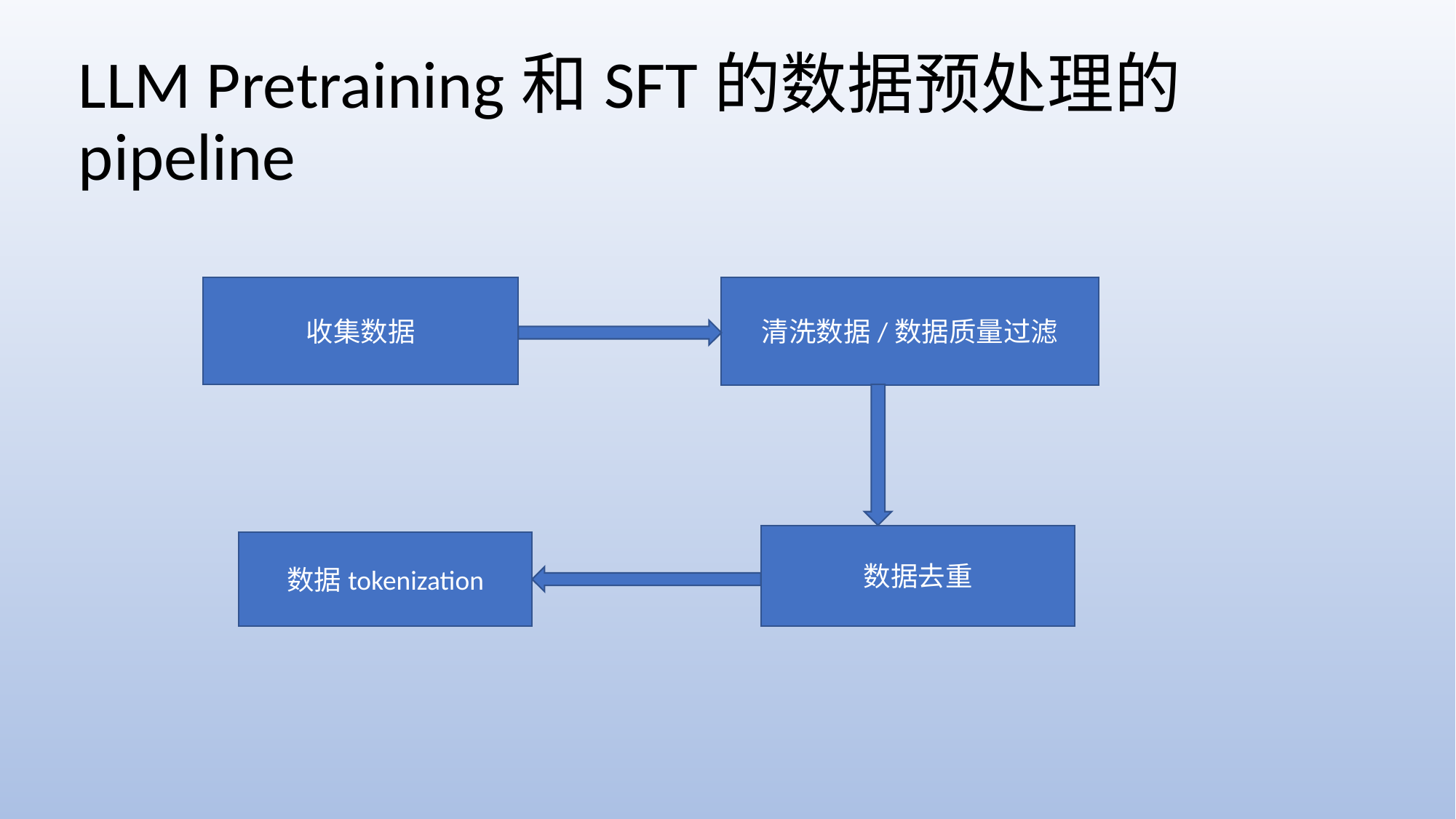

# LLM Pretraining和SFT的数据预处理的pipeline
清洗数据/数据质量过滤
收集数据

数据去重
数据tokenization